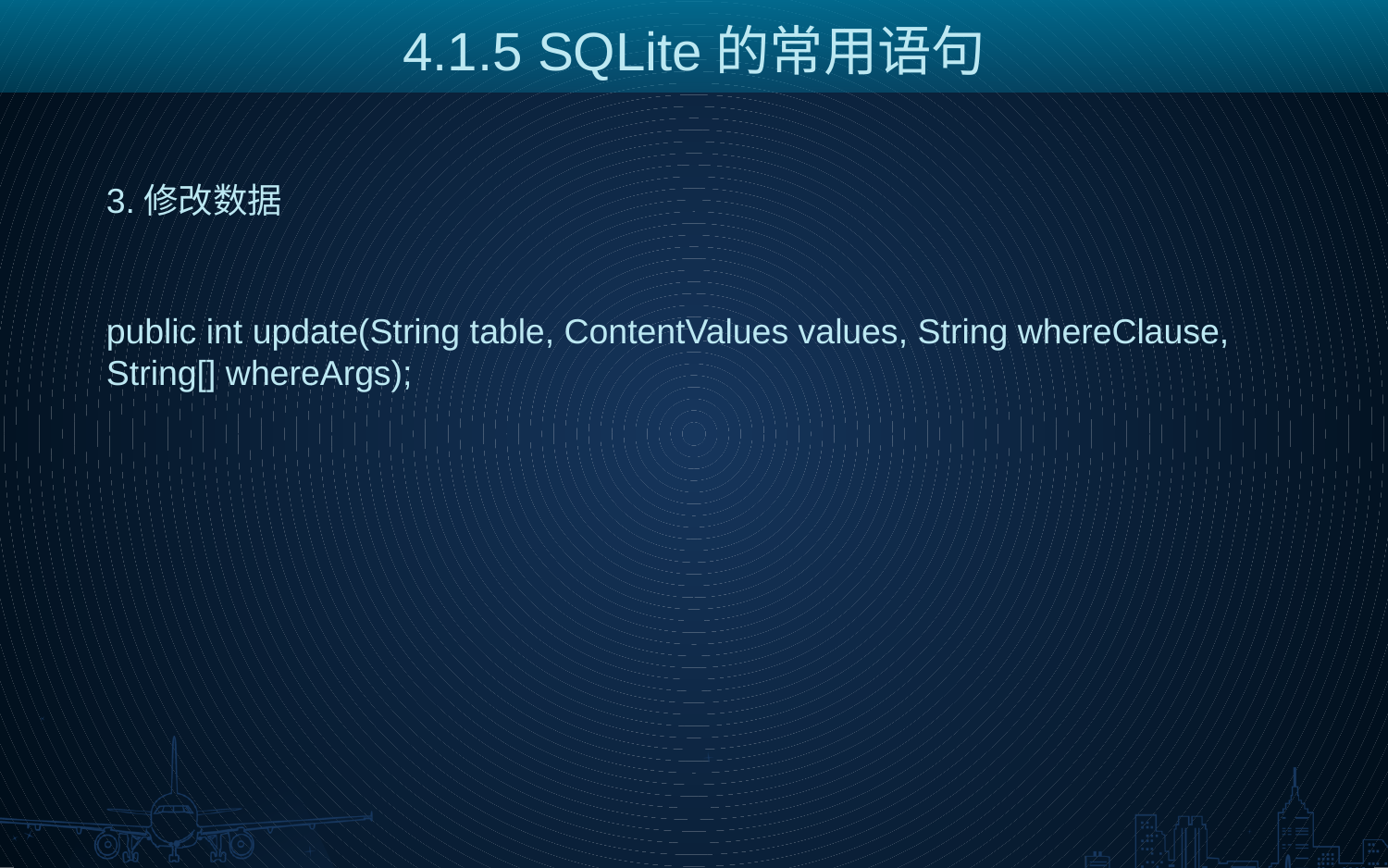

4.1.5 SQLite的常用语句
3.修改数据
public int update(String table, ContentValues values, String whereClause, String[] whereArgs);